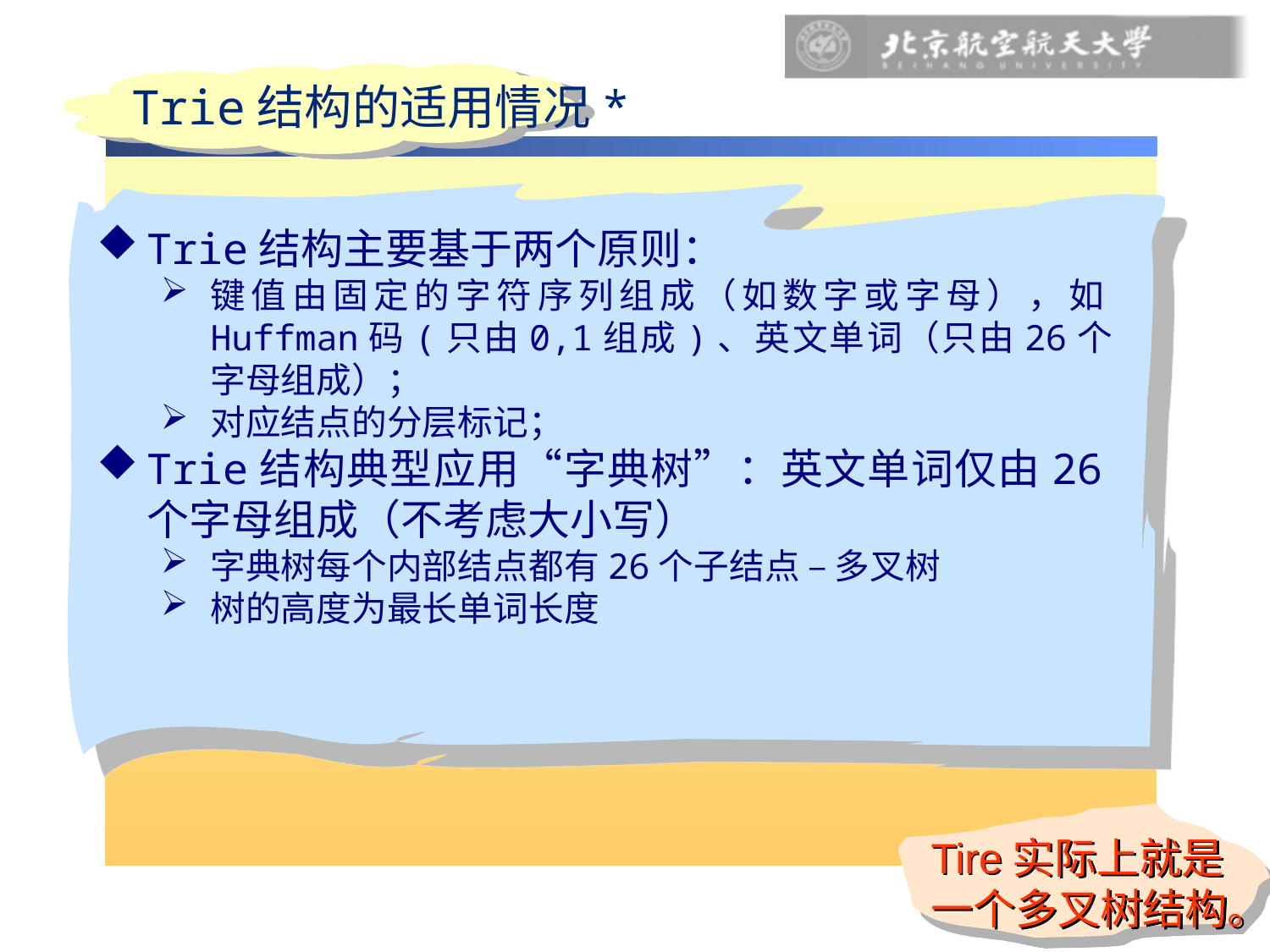

Trie结构的适用情况*

Trie结构主要基于两个原则：
键值由固定的字符序列组成（如数字或字母），如Huffman码(只由0,1组成)、英文单词（只由26个字母组成）；
对应结点的分层标记；
Trie结构典型应用“字典树”：英文单词仅由26个字母组成（不考虑大小写）
字典树每个内部结点都有26个子结点 – 多叉树
树的高度为最长单词长度

Tire实际上就是一个多叉树结构。
49